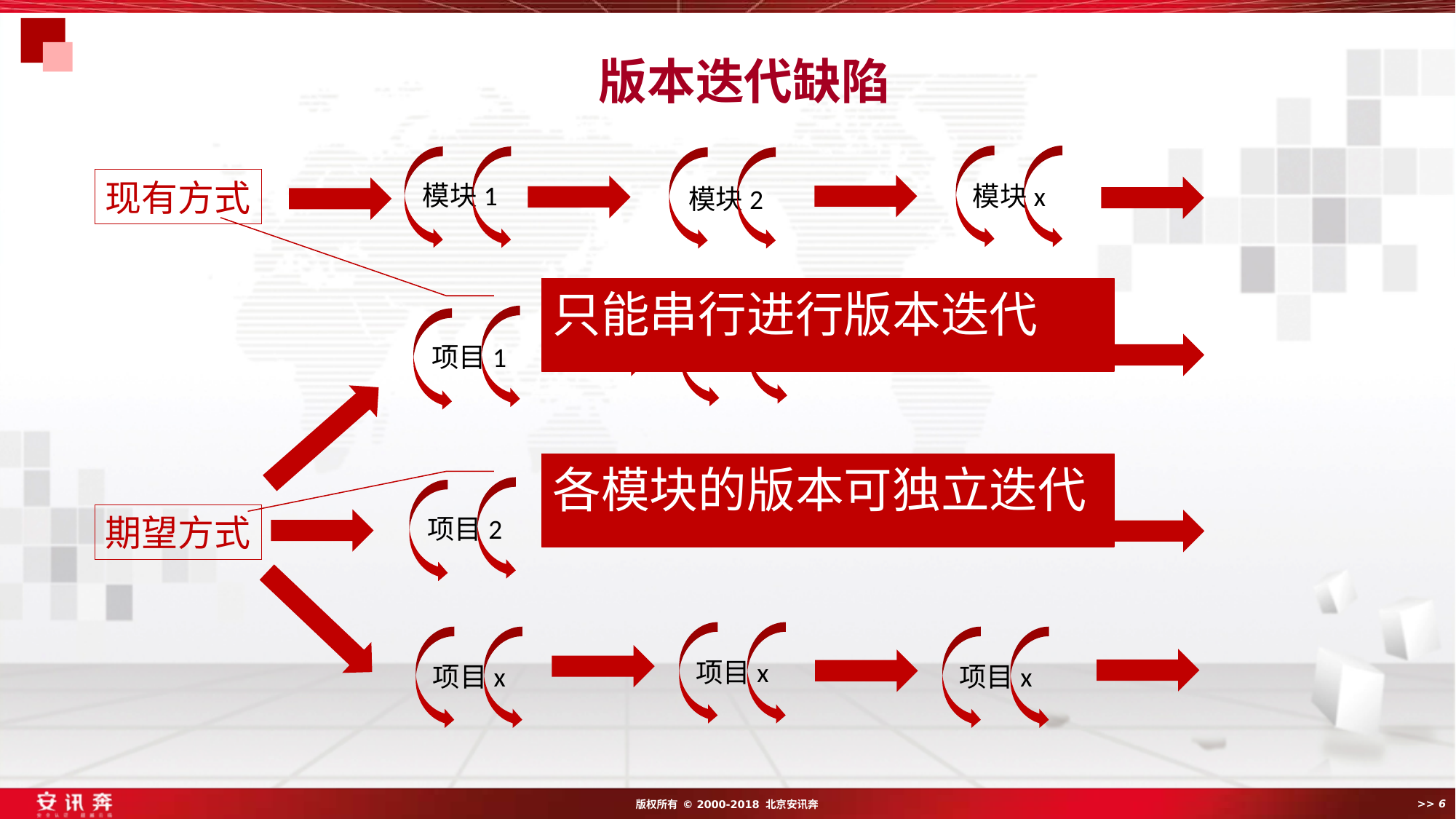

版本迭代缺陷

模块x

模块1

模块2
现有方式

只能串行进行版本迭代

项目1

项目1

各模块的版本可独立迭代

项目2
期望方式

项目x

项目x

项目x